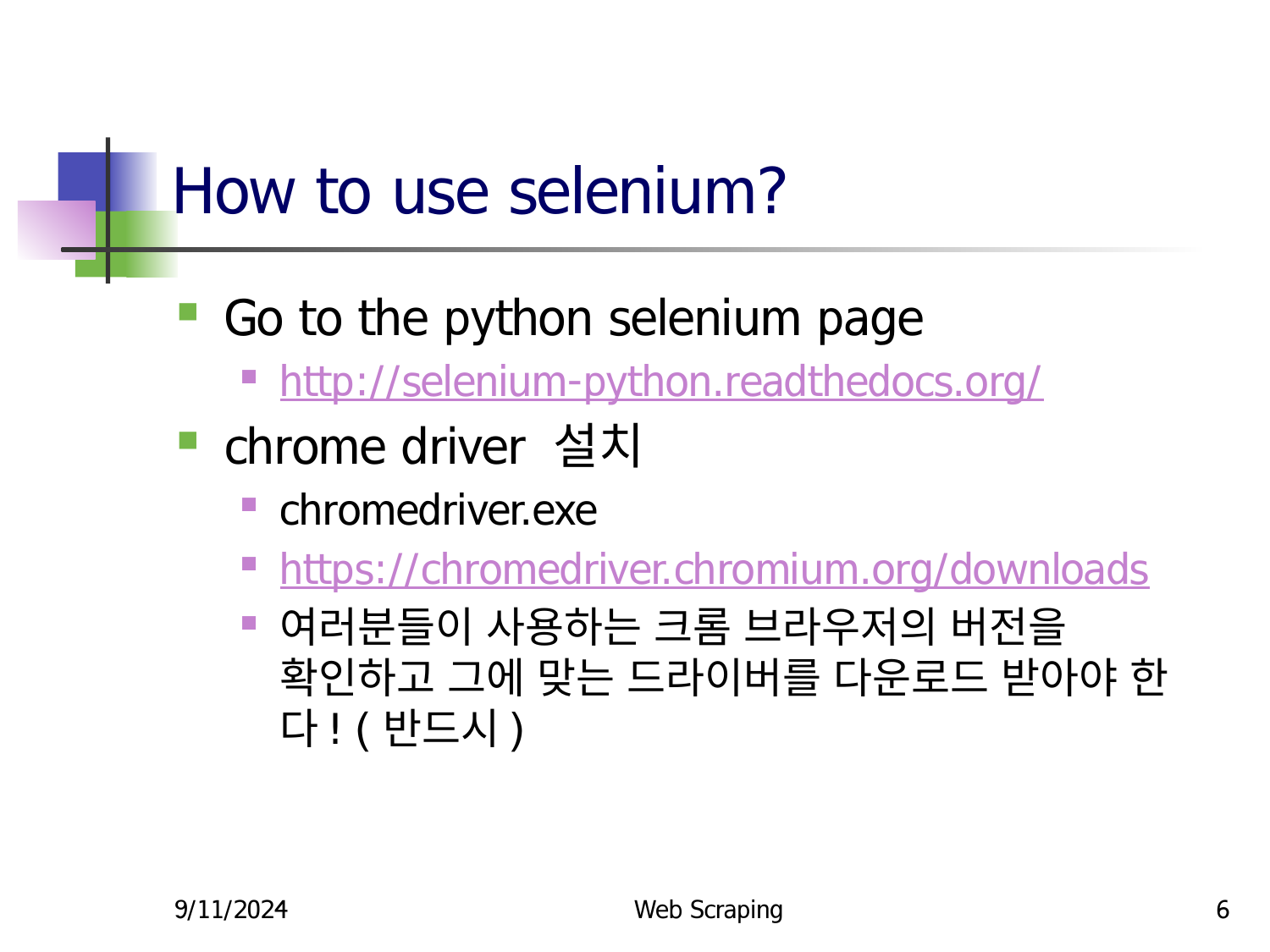

# How to use selenium?
Go to the python selenium page
http://selenium-python.readthedocs.org/
chrome driver 설치
chromedriver.exe
https://chromedriver.chromium.org/downloads
여러분들이 사용하는 크롬 브라우저의 버전을 확인하고 그에 맞는 드라이버를 다운로드 받아야 한다! (반드시)

9/11/2024
Web Scraping
6